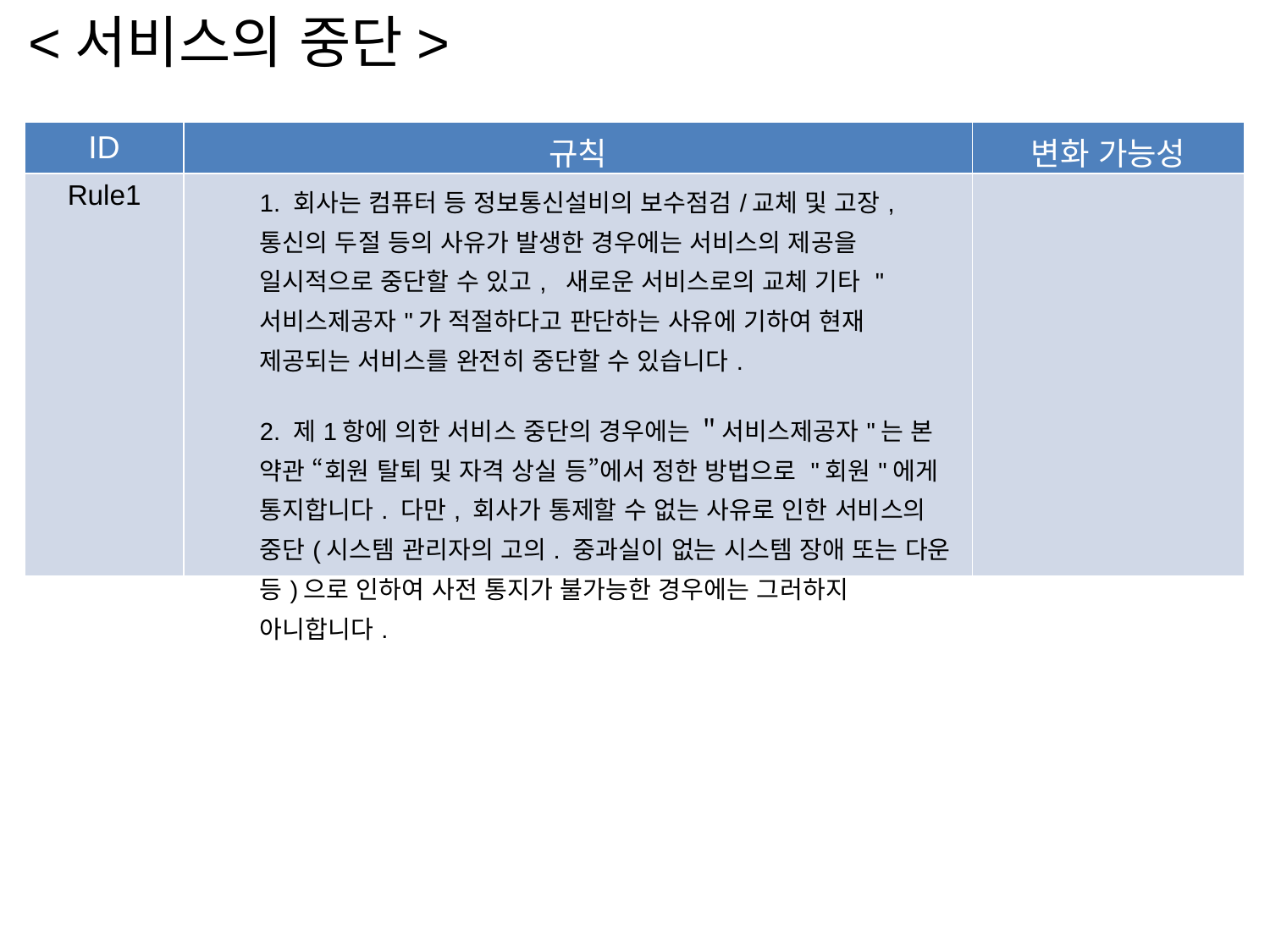

<서비스의 중단>
| ID | 규칙 | 변화 가능성 |
| --- | --- | --- |
| Rule1 | 1. 회사는 컴퓨터 등 정보통신설비의 보수점검/교체 및 고장, 통신의 두절 등의 사유가 발생한 경우에는 서비스의 제공을 일시적으로 중단할 수 있고, 새로운 서비스로의 교체 기타 "서비스제공자"가 적절하다고 판단하는 사유에 기하여 현재 제공되는 서비스를 완전히 중단할 수 있습니다. 2. 제1항에 의한 서비스 중단의 경우에는 ＂서비스제공자"는 본 약관 “회원 탈퇴 및 자격 상실 등”에서 정한 방법으로 "회원"에게 통지합니다. 다만, 회사가 통제할 수 없는 사유로 인한 서비스의 중단(시스템 관리자의 고의. 중과실이 없는 시스템 장애 또는 다운 등)으로 인하여 사전 통지가 불가능한 경우에는 그러하지 아니합니다. |  |